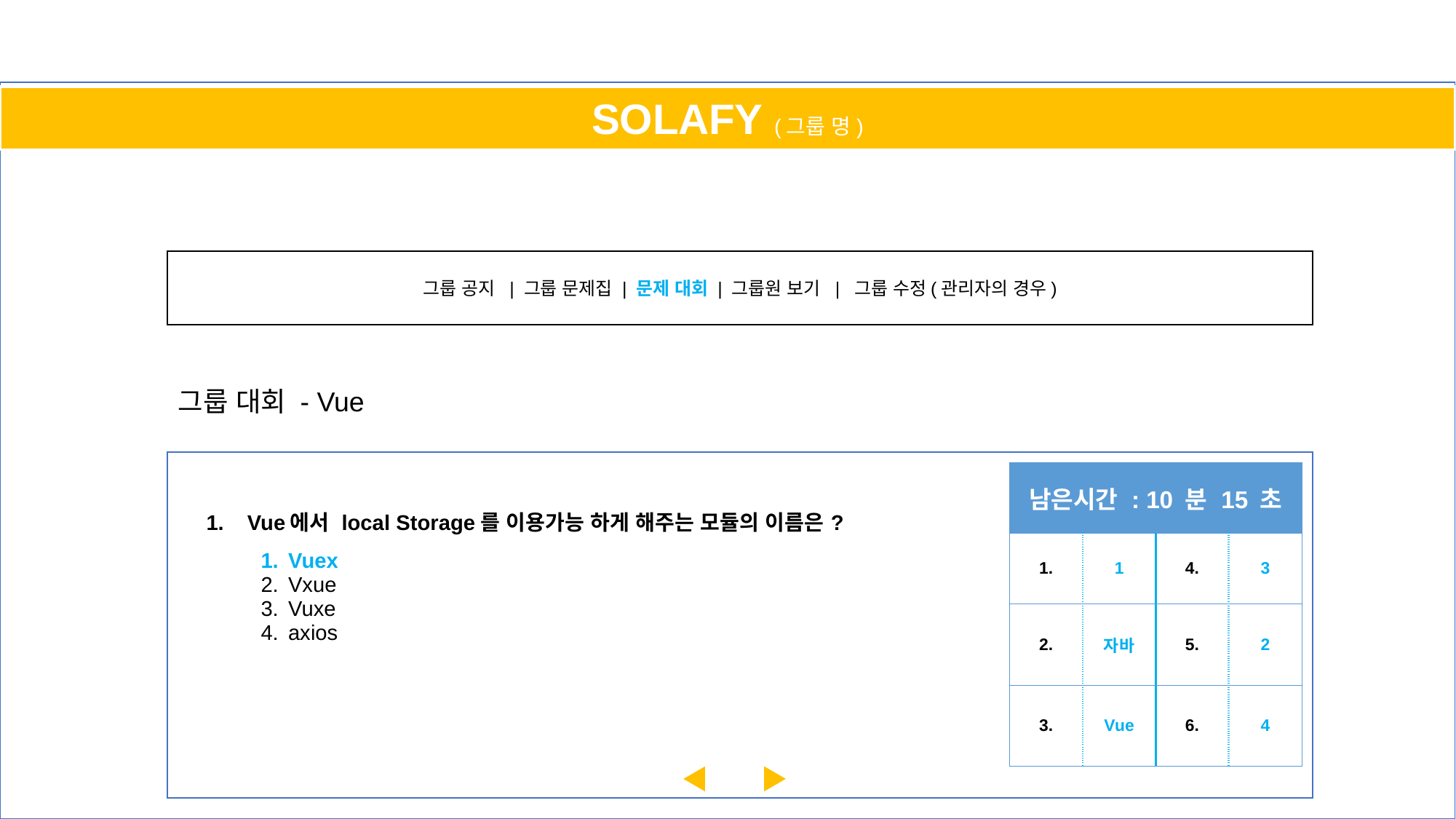

SOLAFY (그룹 명)

그룹 공지  | 그룹 문제집 | 문제 대회 | 그룹원 보기  |  그룹 수정(관리자의 경우)
그룹 대회 - Vue

| 남은시간 : 10 분 15 초 | 분류 |  |  |
| --- | --- | --- | --- |
| 1. | 1 | 4. | 3 |
| 2. | 자바 | 5. | 2 |
| 3. | Vue | 6. | 4 |
| Vue에서 local Storage를 이용가능 하게 해주는 모듈의 이름은? |
| --- |
| Vuex Vxue Vuxe axios |
|  |